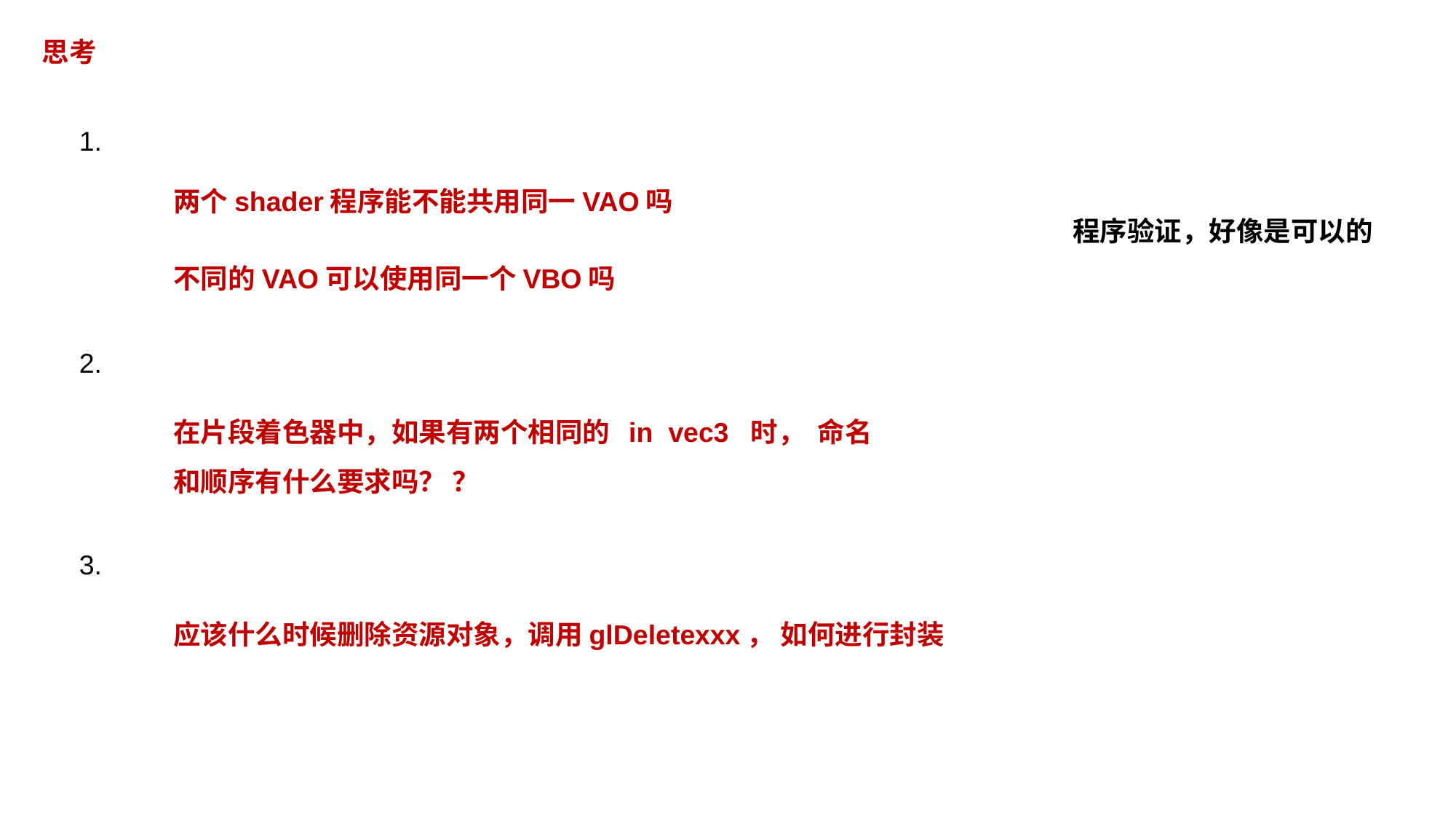

思考
1.
两个shader程序能不能共用同一VAO吗
程序验证，好像是可以的
不同的VAO可以使用同一个VBO吗
2.
在片段着色器中，如果有两个相同的  in  vec3  时，  命名和顺序有什么要求吗？ ？
3.
应该什么时候删除资源对象，调用glDeletexxx， 如何进行封装